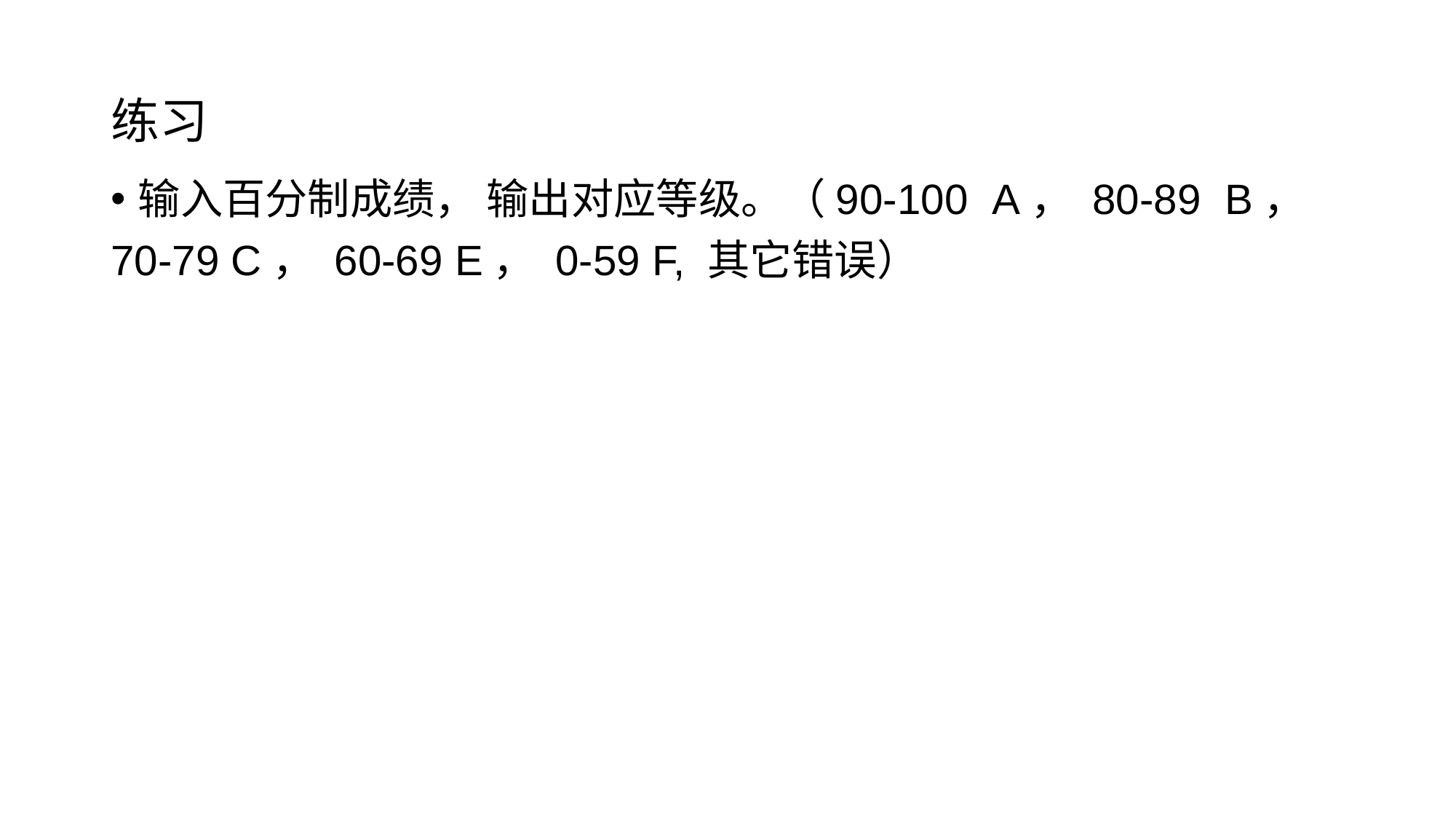

# 练习
输入百分制成绩， 输出对应等级。（90-100  A， 80-89  B，
70-79 C， 60-69 E， 0-59 F, 其它错误）